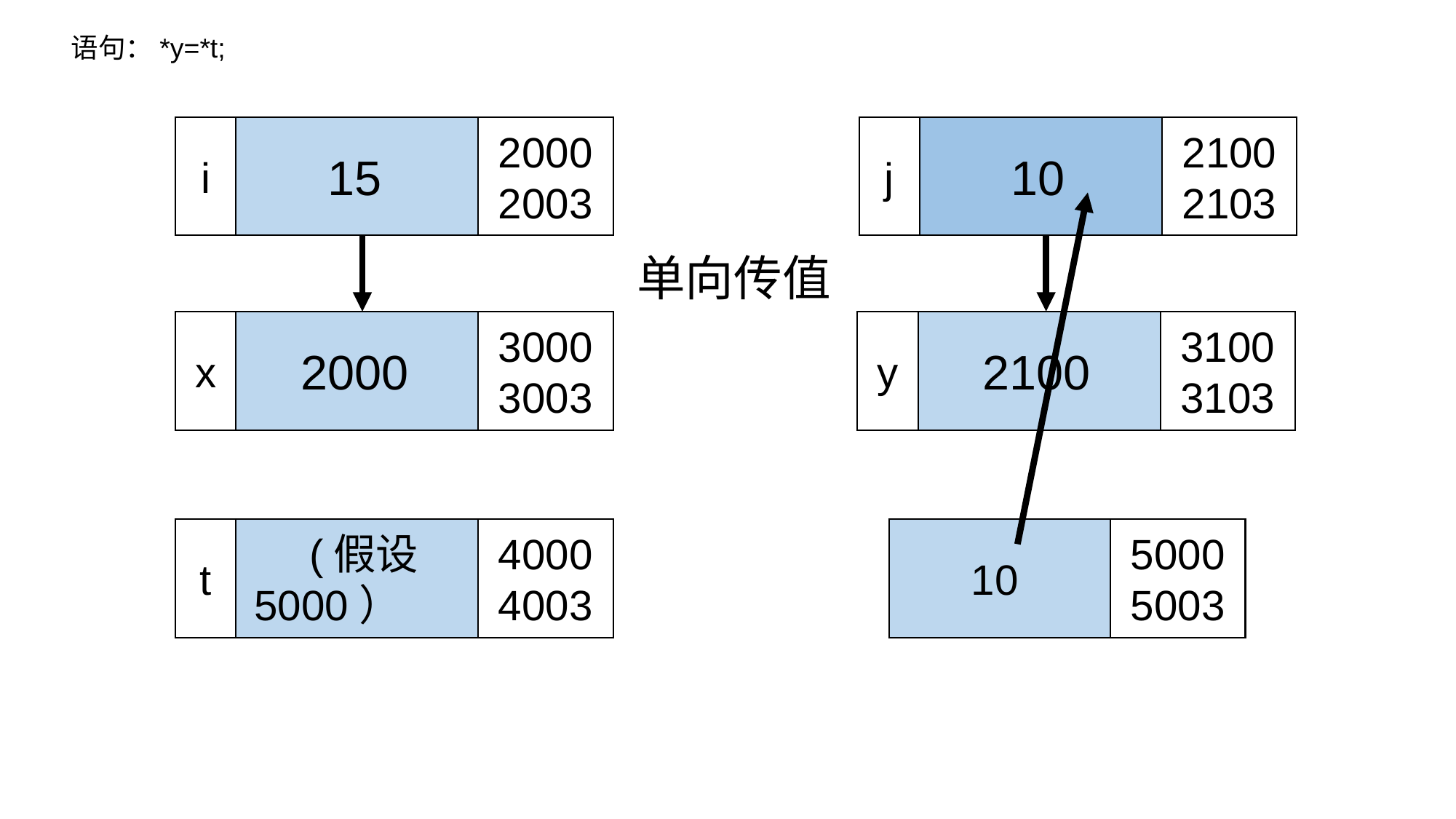

语句：*y=*t;
2000
2003
       15
i
2100
2103
       10
j
单向传值
3100
3103
       2100
y
3000
3003
    2000
x
      10
5000
5003
4000
4003
       (假设5000）
t